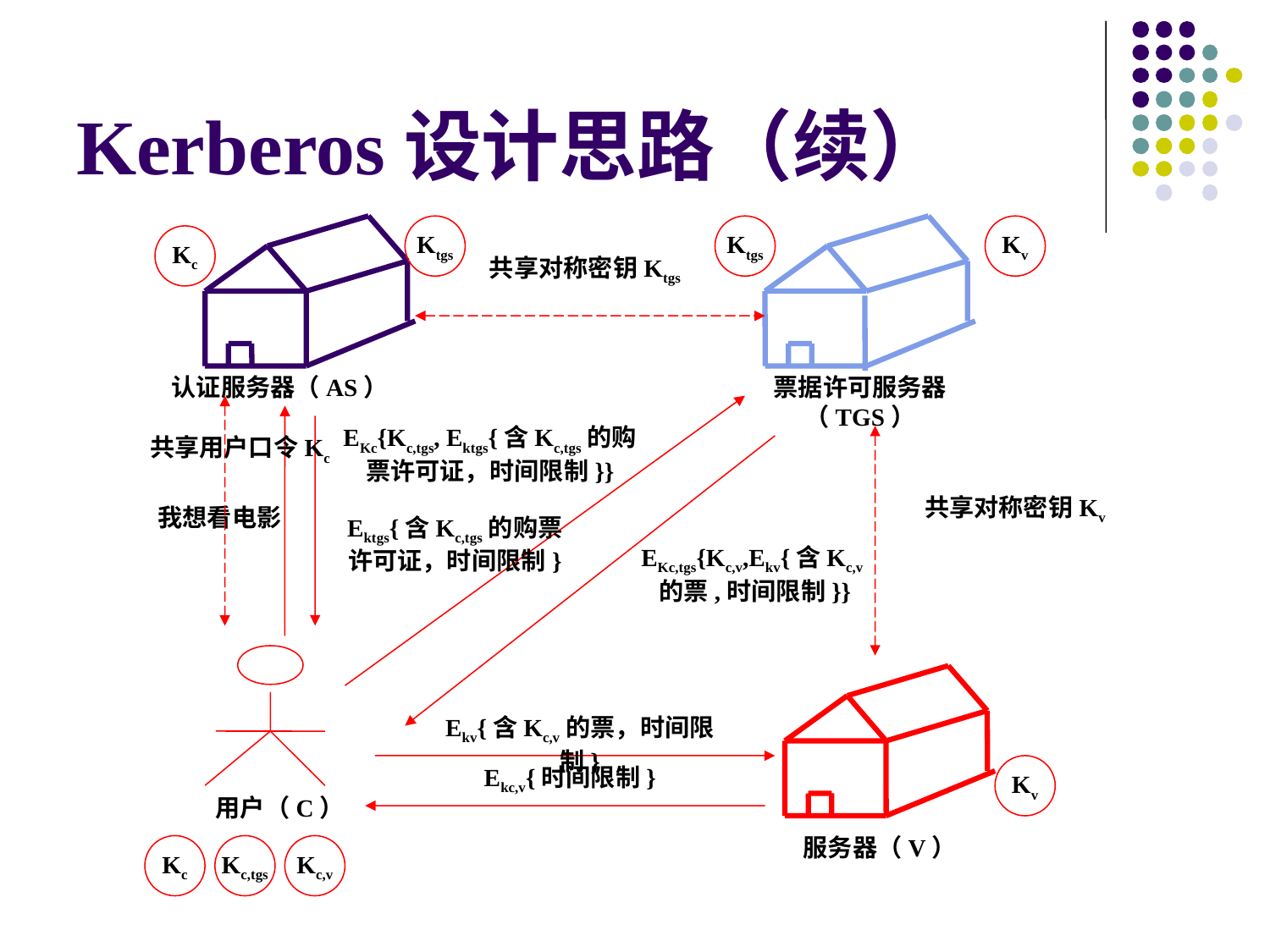

# Kerberos设计思路（续）

Ktgs
Ktgs

Kv
Kc
共享对称密钥Ktgs

共享用户口令Kc

共享对称密钥Kv
认证服务器（AS）
票据许可服务器（TGS）

Ektgs{含Kc,tgs的购票许可证，时间限制}

我想看电影

EKc{Kc,tgs, Ektgs{含Kc,tgs的购票许可证，时间限制}}

EKc,tgs{Kc,v,Ekv{含Kc,v的票,时间限制}}

Ekv{含Kc,v的票，时间限制}

Ekc,v{时间限制}

Kv
用户（C）
服务器（V）
Kc
Kc,tgs
Kc,v